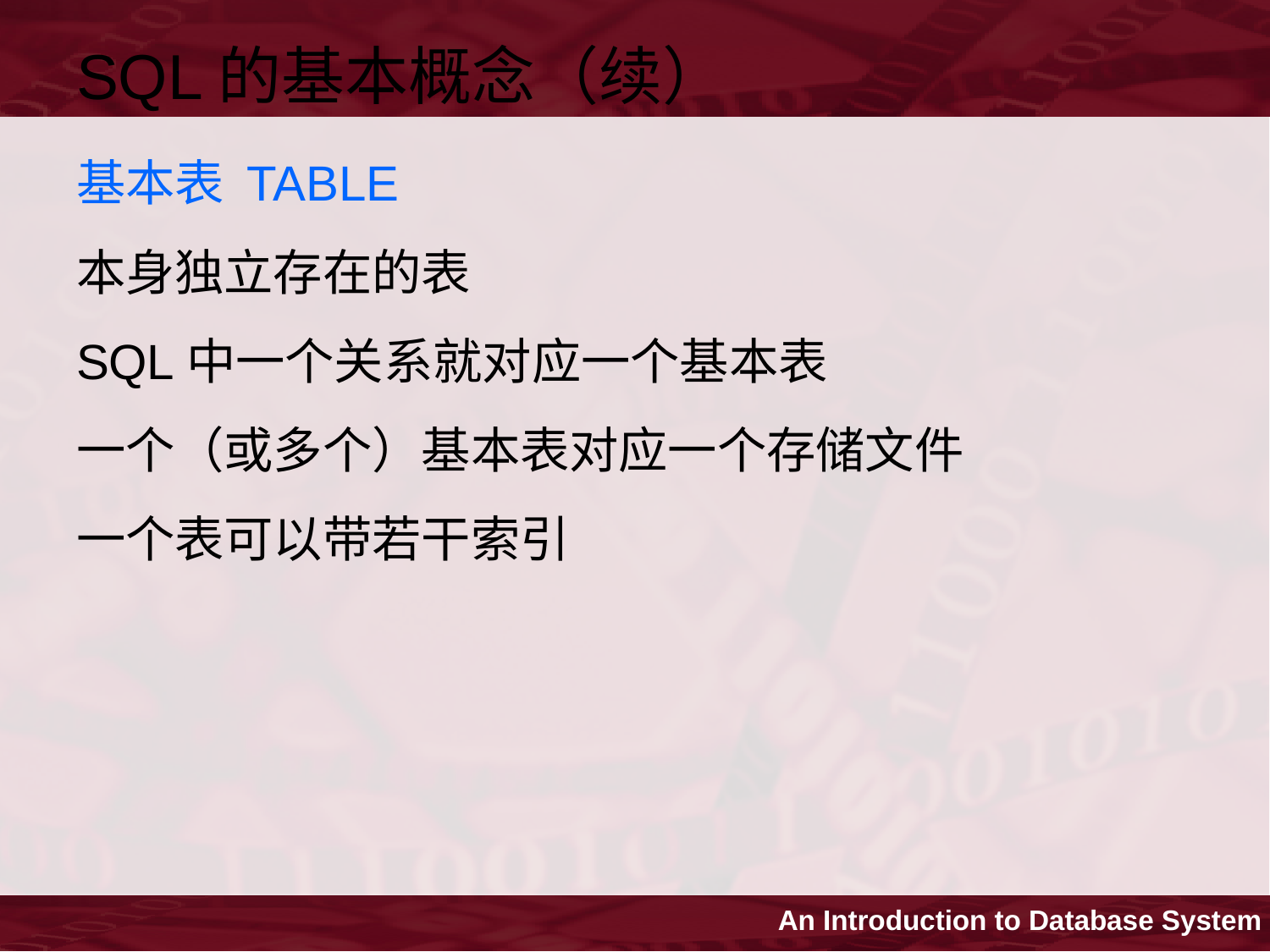

SQL的基本概念（续）
基本表 TABLE
本身独立存在的表
SQL中一个关系就对应一个基本表
一个（或多个）基本表对应一个存储文件
一个表可以带若干索引